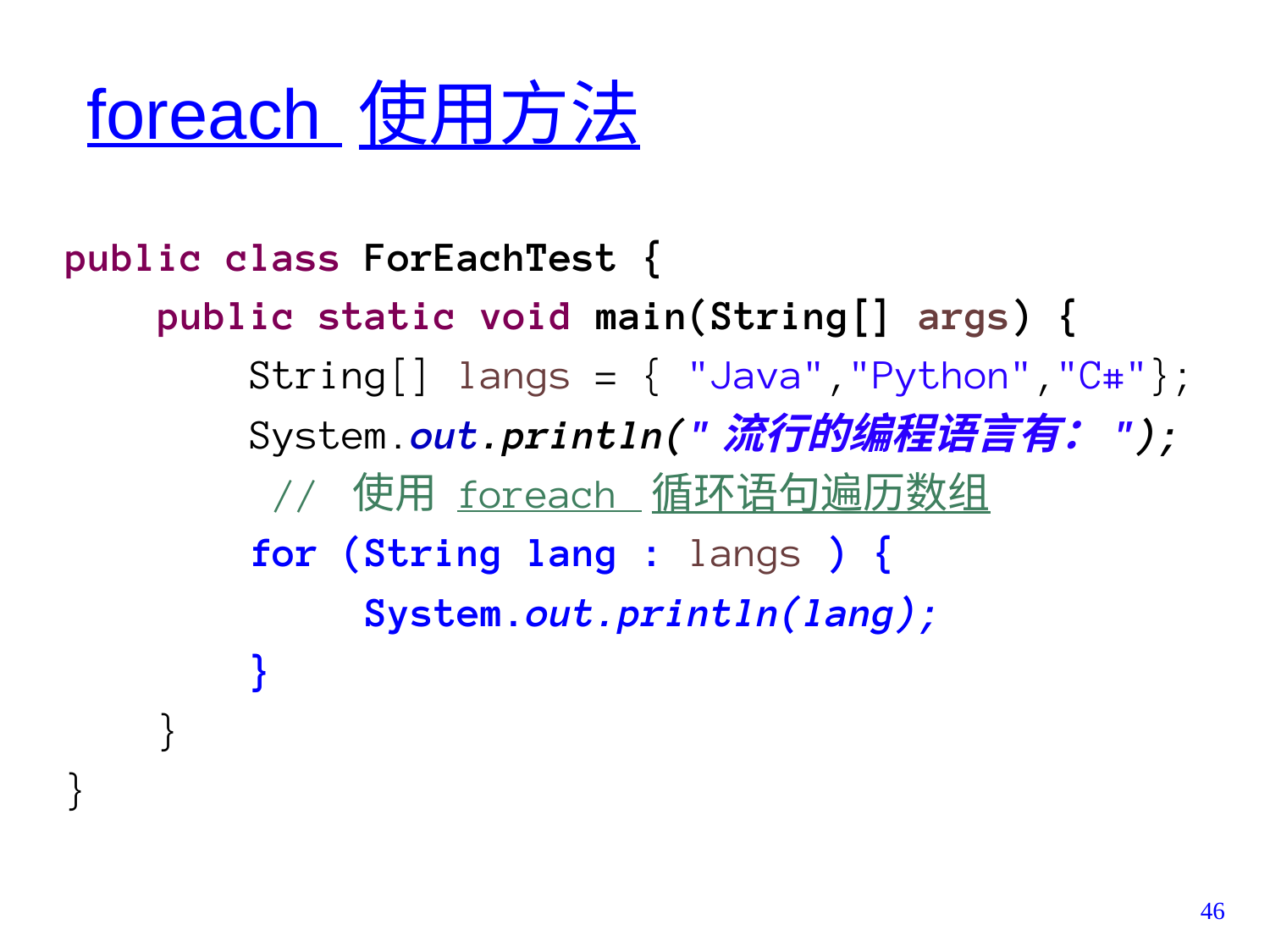

# foreach 使用方法
public class ForEachTest {
    public static void main(String[] args) {
        String[] langs = { "Java","Python","C#"};
        System.out.println("流行的编程语言有：");
         // 使用 foreach 循环语句遍历数组
        for (String lang : langs ) {
             System.out.println(lang);
        }
    }
}
46